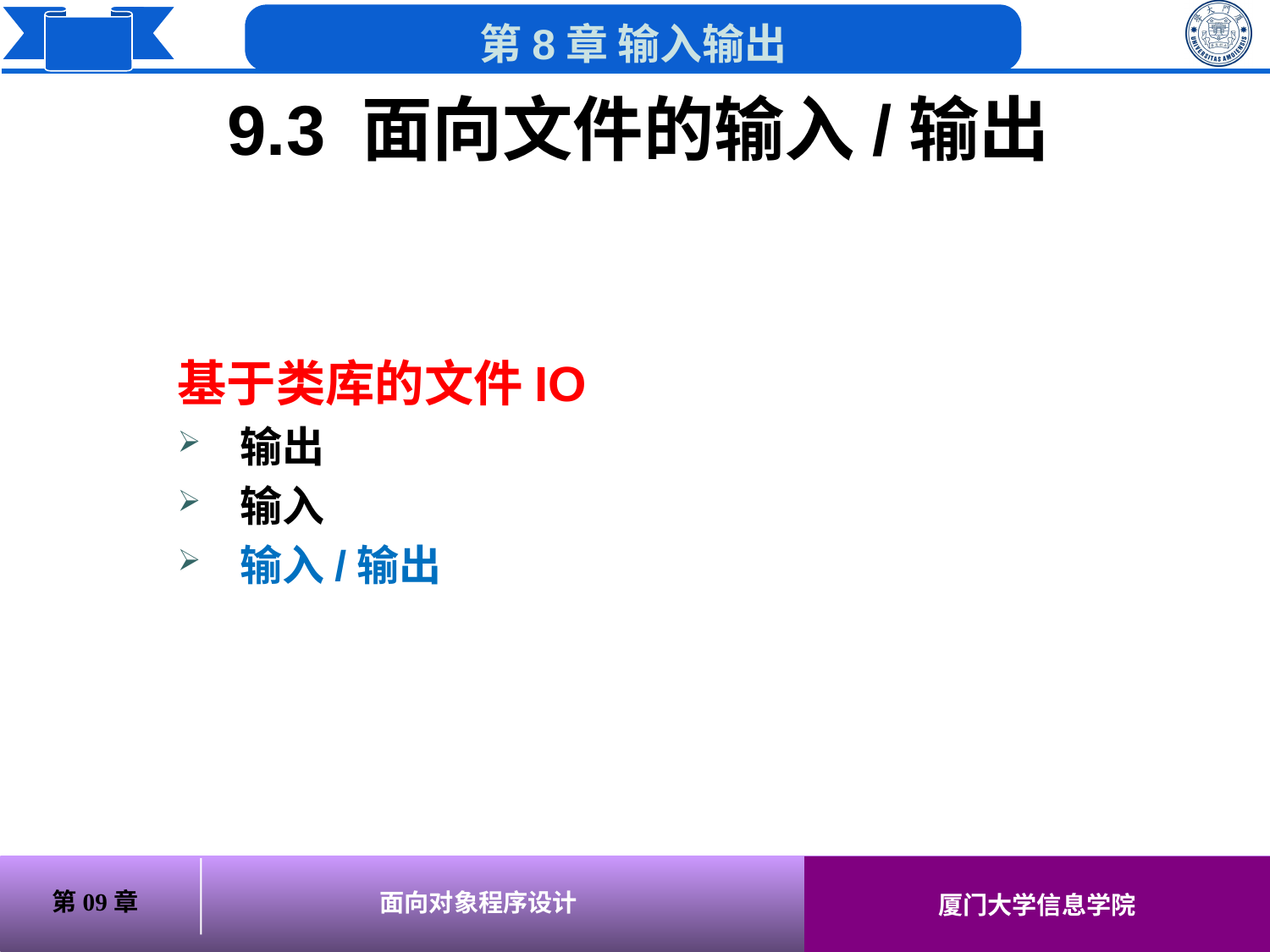

9.3 面向文件的输入/输出
# 基于类库的文件IO
输出
输入
输入/输出
60